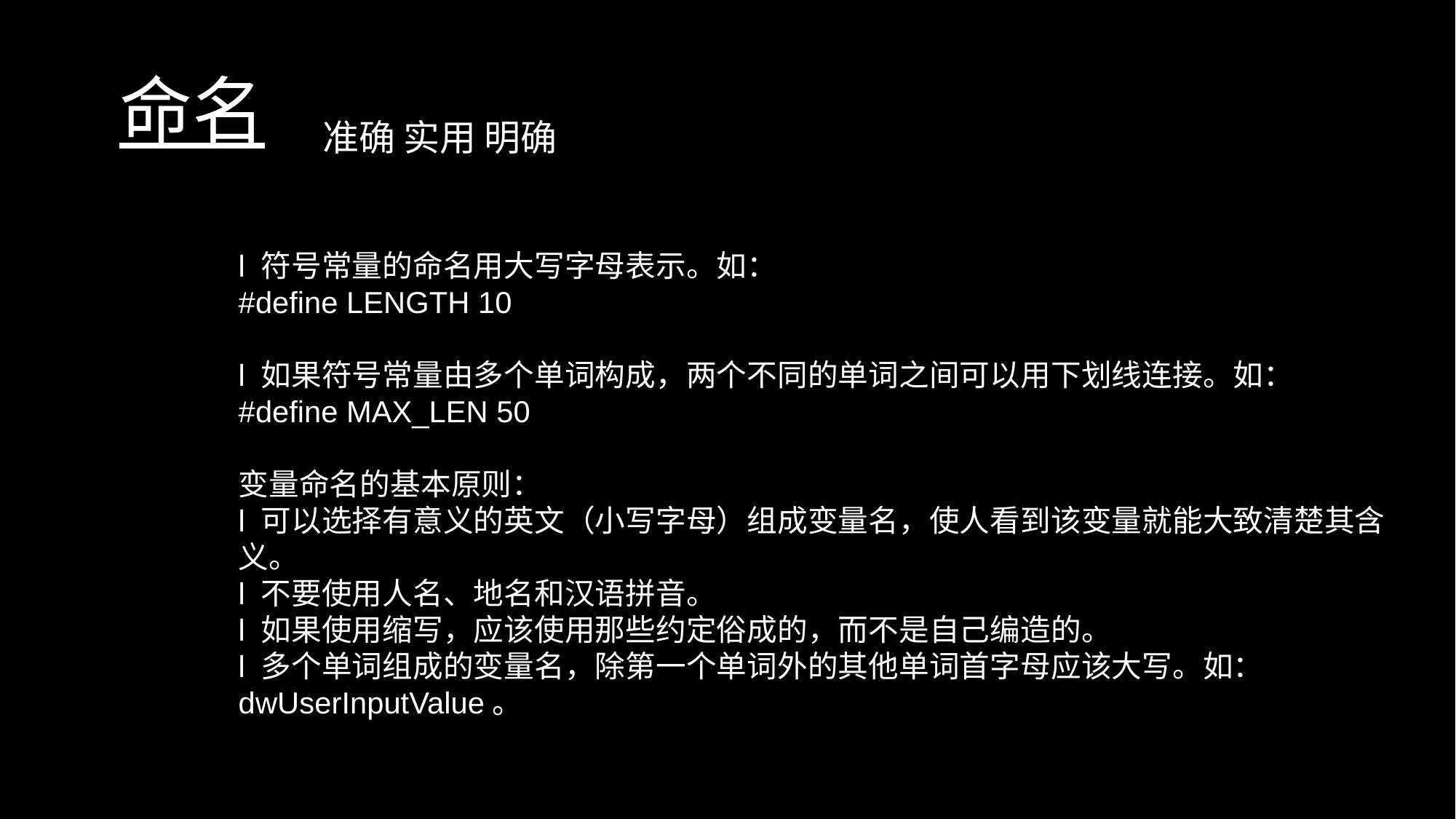

# 命名
准确 实用 明确
l 符号常量的命名用大写字母表示。如：
#define LENGTH 10

l 如果符号常量由多个单词构成，两个不同的单词之间可以用下划线连接。如：
#define MAX_LEN 50

变量命名的基本原则：
l 可以选择有意义的英文（小写字母）组成变量名，使人看到该变量就能大致清楚其含义。
l 不要使用人名、地名和汉语拼音。
l 如果使用缩写，应该使用那些约定俗成的，而不是自己编造的。
l 多个单词组成的变量名，除第一个单词外的其他单词首字母应该大写。如：
dwUserInputValue。